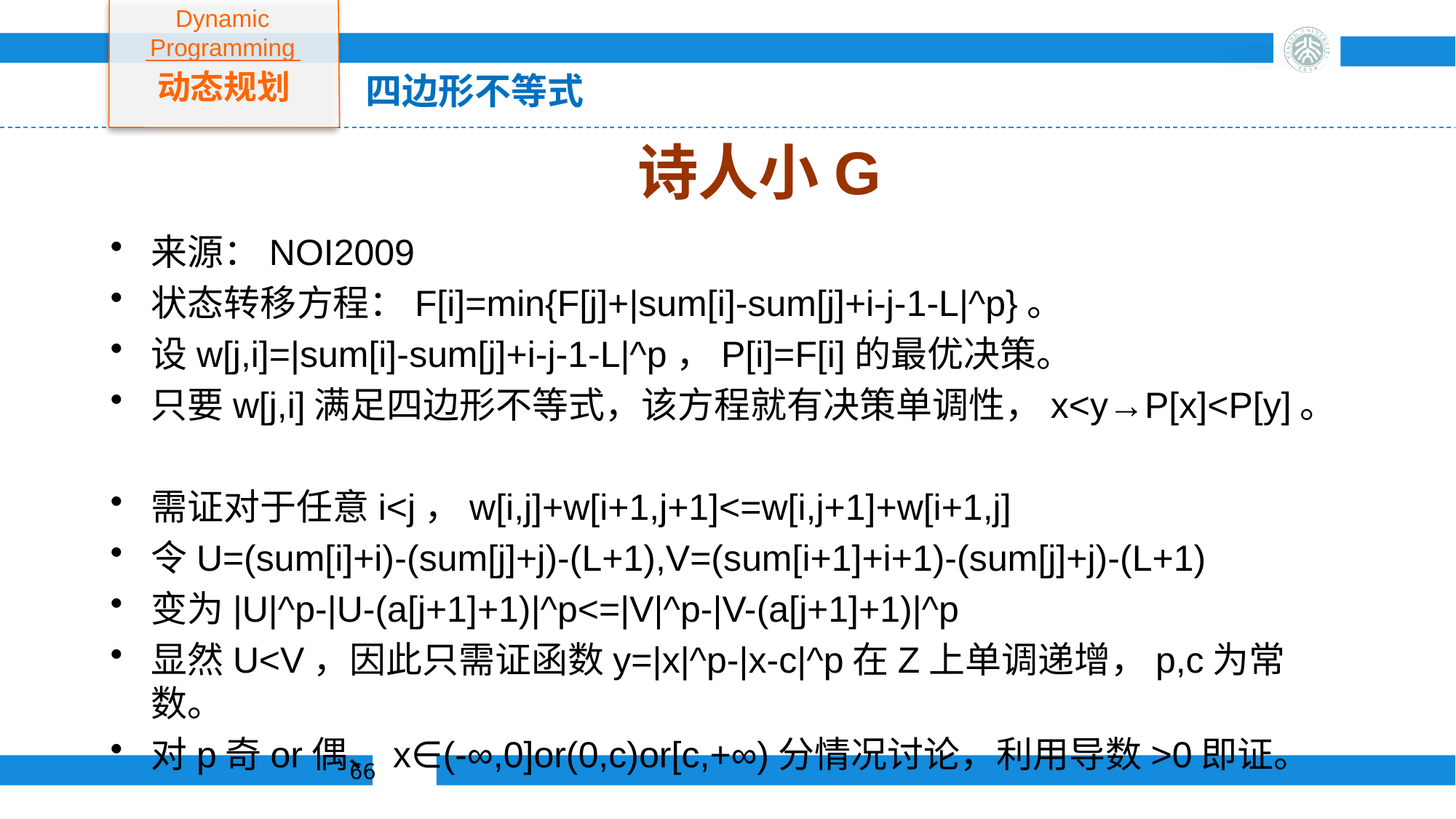

Dynamic Programming
动态规划
四边形不等式
# 诗人小G
来源：NOI2009
状态转移方程：F[i]=min{F[j]+|sum[i]-sum[j]+i-j-1-L|^p}。
设w[j,i]=|sum[i]-sum[j]+i-j-1-L|^p，P[i]=F[i]的最优决策。
只要w[j,i]满足四边形不等式，该方程就有决策单调性，x<y→P[x]<P[y]。

需证对于任意i<j，w[i,j]+w[i+1,j+1]<=w[i,j+1]+w[i+1,j]
令U=(sum[i]+i)-(sum[j]+j)-(L+1),V=(sum[i+1]+i+1)-(sum[j]+j)-(L+1)
变为|U|^p-|U-(a[j+1]+1)|^p<=|V|^p-|V-(a[j+1]+1)|^p
显然U<V，因此只需证函数y=|x|^p-|x-c|^p在Z上单调递增，p,c为常数。
对p奇or偶、x∈(-∞,0]or(0,c)or[c,+∞)分情况讨论，利用导数>0即证。